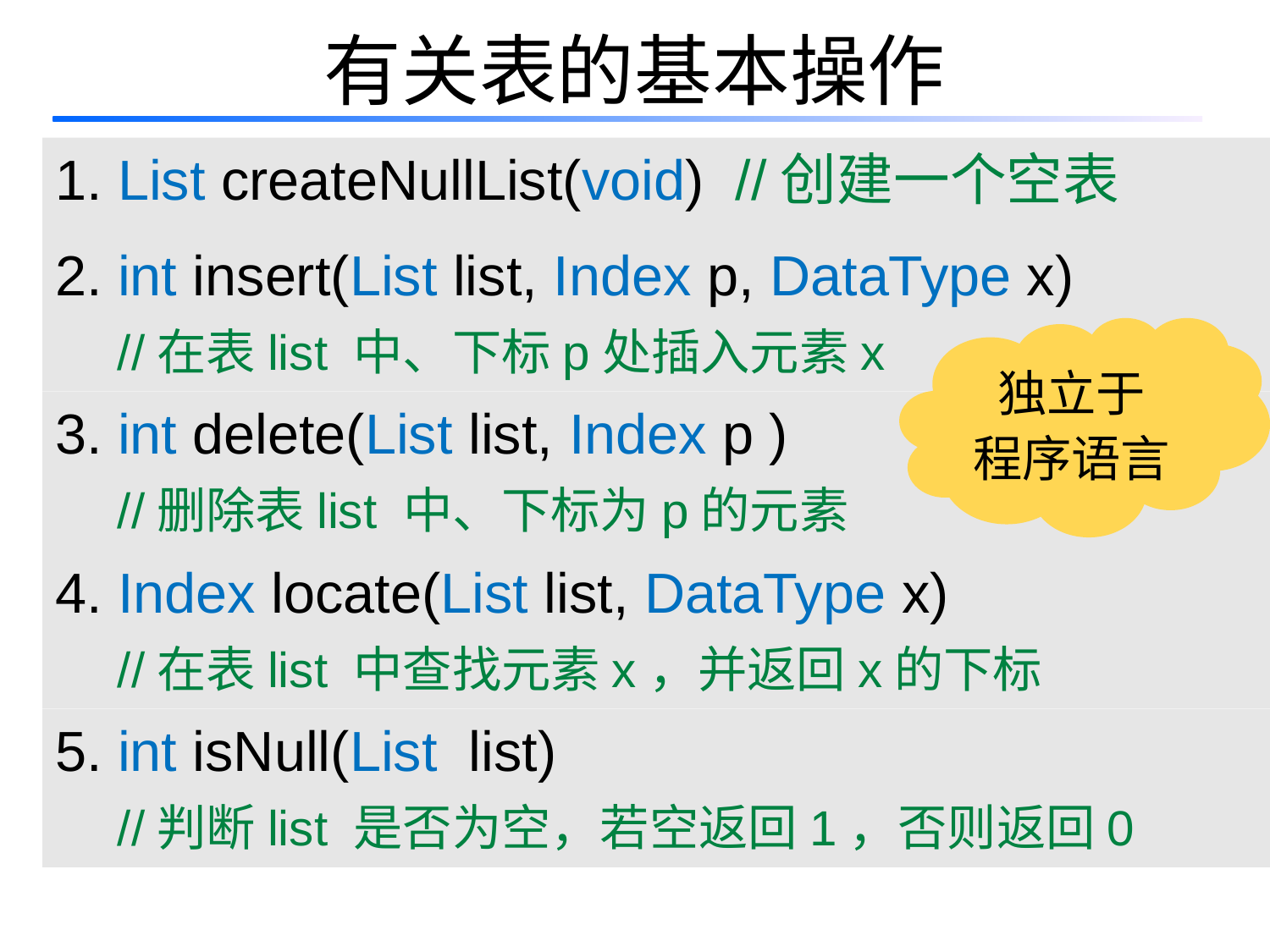

# 有关表的基本操作

1. List createNullList(void)  //创建一个空表
2. int insert(List list, Index p, DataType x)
    //在表list 中、下标p处插入元素x
独立于
程序语言
3. int delete(List list, Index p )
    //删除表list 中、下标为p的元素
4. Index locate(List list, DataType x)
    //在表list 中查找元素x，并返回x的下标
5. int isNull(List  list)
    //判断list 是否为空，若空返回1，否则返回0